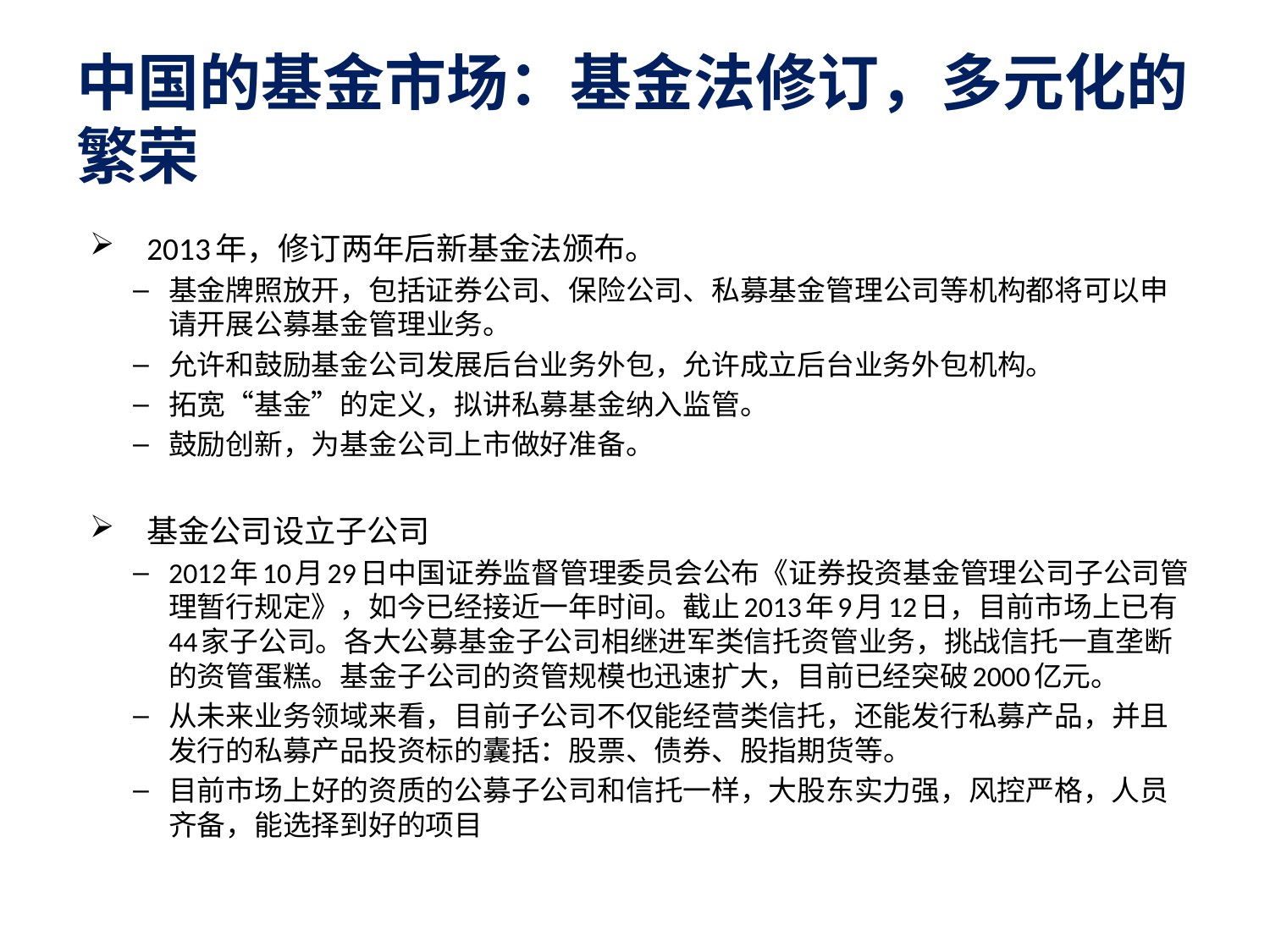

# 中国的基金市场：基金法修订，多元化的繁荣
2013年，修订两年后新基金法颁布。
基金牌照放开，包括证券公司、保险公司、私募基金管理公司等机构都将可以申请开展公募基金管理业务。
允许和鼓励基金公司发展后台业务外包，允许成立后台业务外包机构。
拓宽“基金”的定义，拟讲私募基金纳入监管。
鼓励创新，为基金公司上市做好准备。

基金公司设立子公司
2012年10月29日中国证券监督管理委员会公布《证券投资基金管理公司子公司管理暂行规定》，如今已经接近一年时间。截止2013年9月12日，目前市场上已有44家子公司。各大公募基金子公司相继进军类信托资管业务，挑战信托一直垄断的资管蛋糕。基金子公司的资管规模也迅速扩大，目前已经突破2000亿元。
从未来业务领域来看，目前子公司不仅能经营类信托，还能发行私募产品，并且发行的私募产品投资标的囊括：股票、债券、股指期货等。
目前市场上好的资质的公募子公司和信托一样，大股东实力强，风控严格，人员齐备，能选择到好的项目